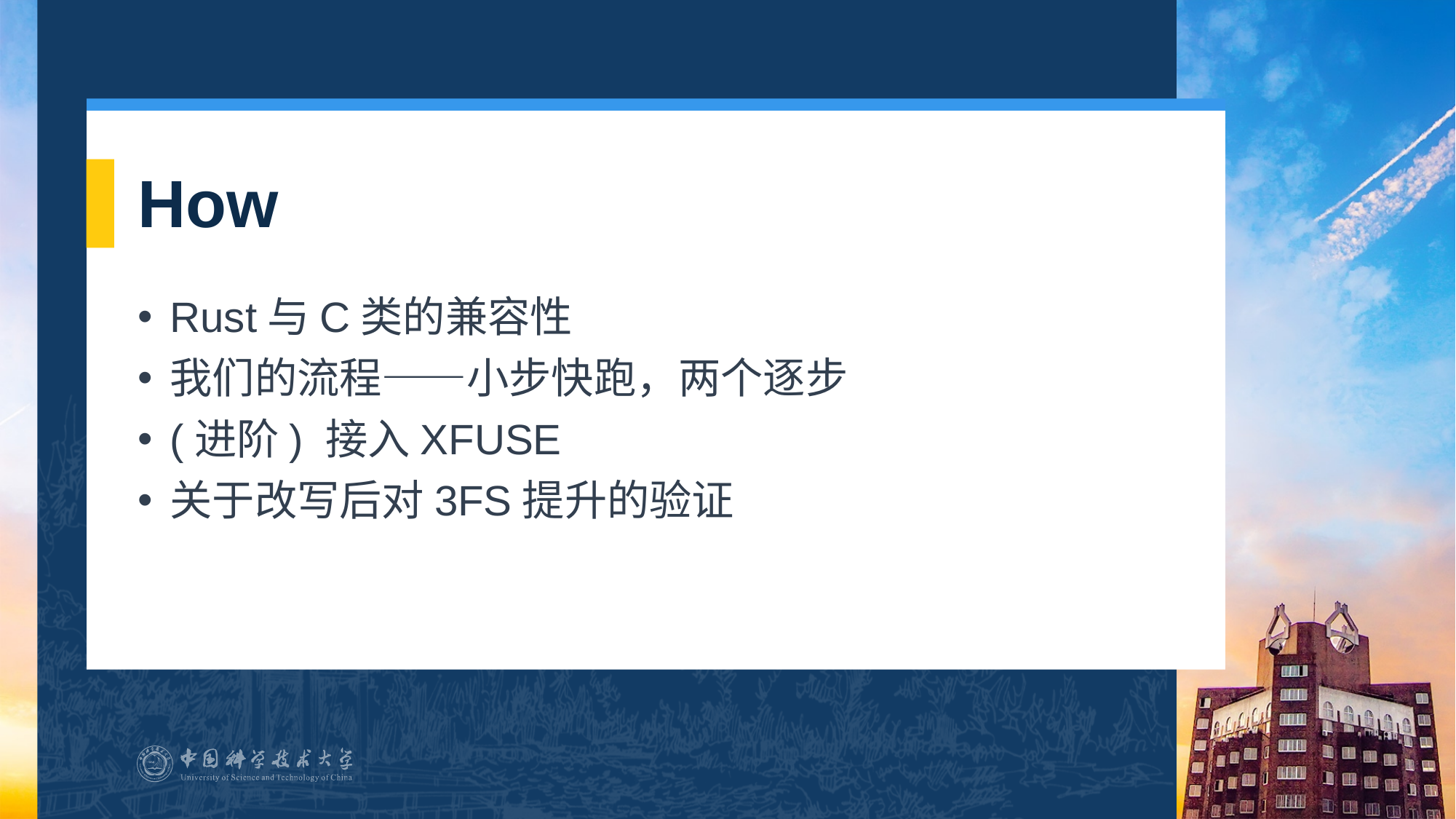

# How
Rust与C类的兼容性
我们的流程——小步快跑，两个逐步
(进阶) 接入XFUSE
关于改写后对3FS提升的验证